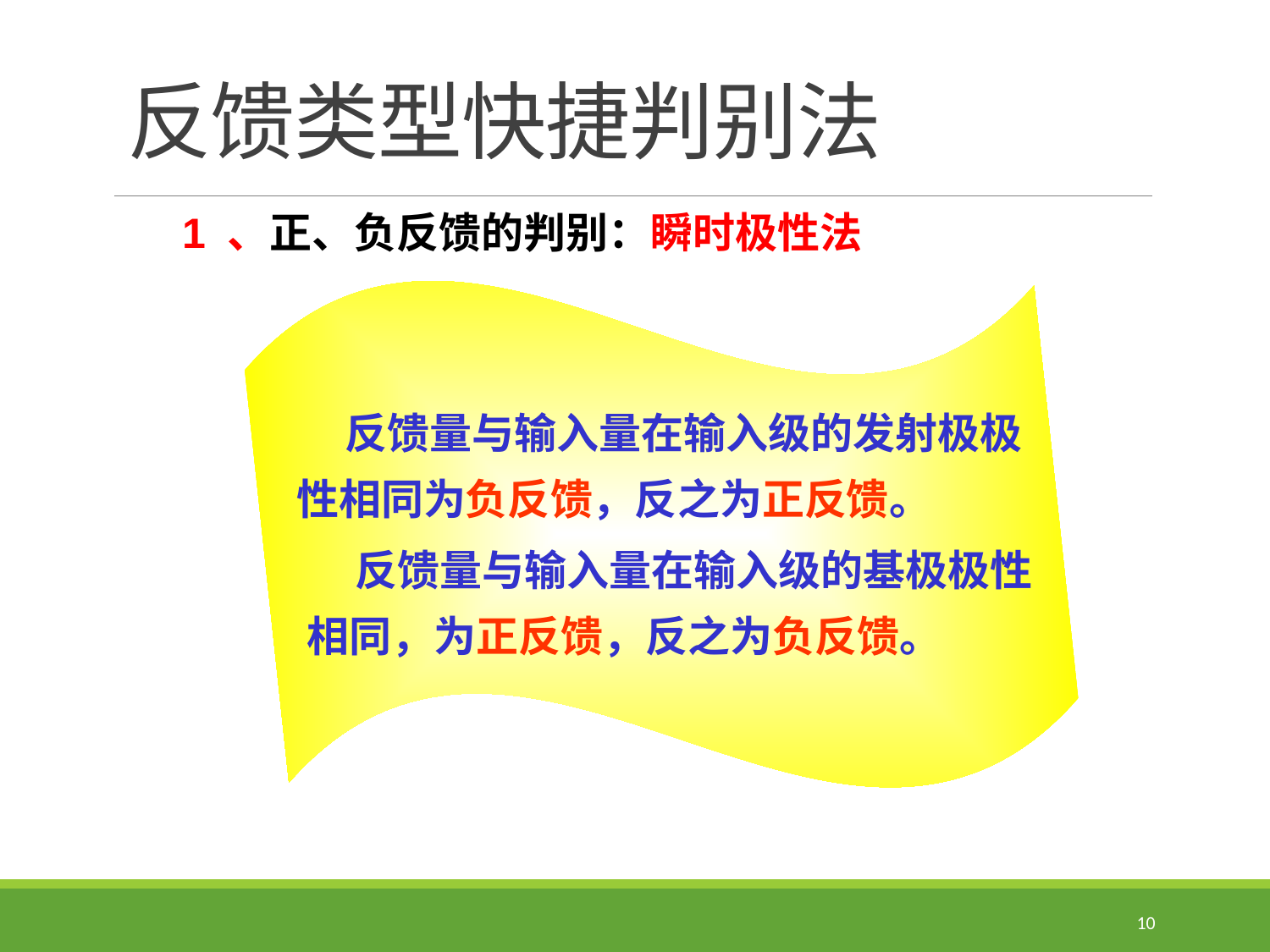

# 反馈类型快捷判别法
1 、正、负反馈的判别：瞬时极性法

    反馈量与输入量在输入级的发射极极性相同为负反馈，反之为正反馈。
    反馈量与输入量在输入级的基极极性相同，为正反馈，反之为负反馈。
10